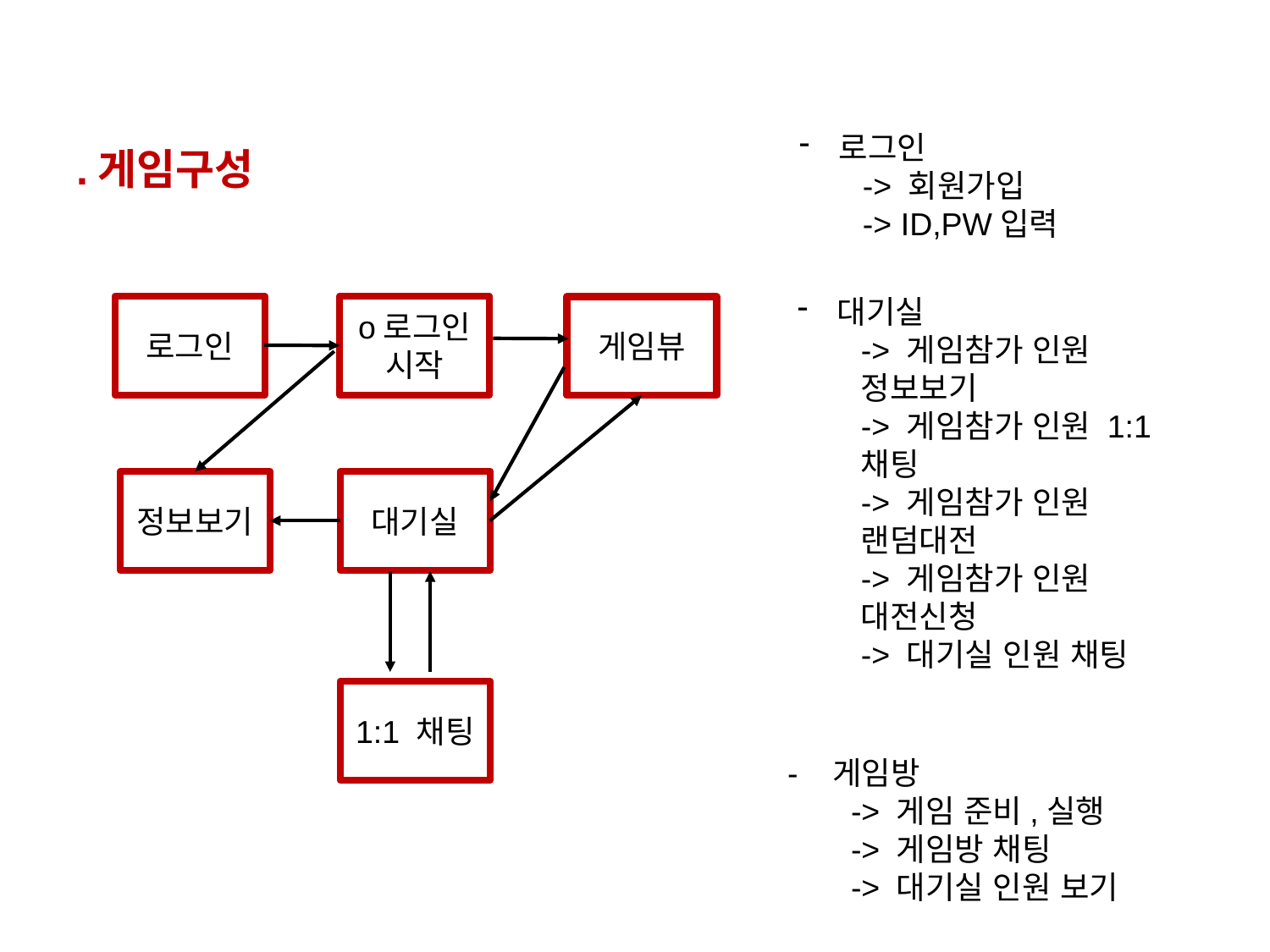

.게임구성
로그인
-> 회원가입
-> ID,PW입력

대기실
-> 게임참가 인원 정보보기
-> 게임참가 인원 1:1채팅
-> 게임참가 인원 랜덤대전
-> 게임참가 인원 대전신청
-> 대기실 인원 채팅

로그인
o로그인
시작
게임뷰
정보보기
대기실
1:1 채팅
-   게임방
-> 게임 준비,실행
-> 게임방 채팅
-> 대기실 인원 보기